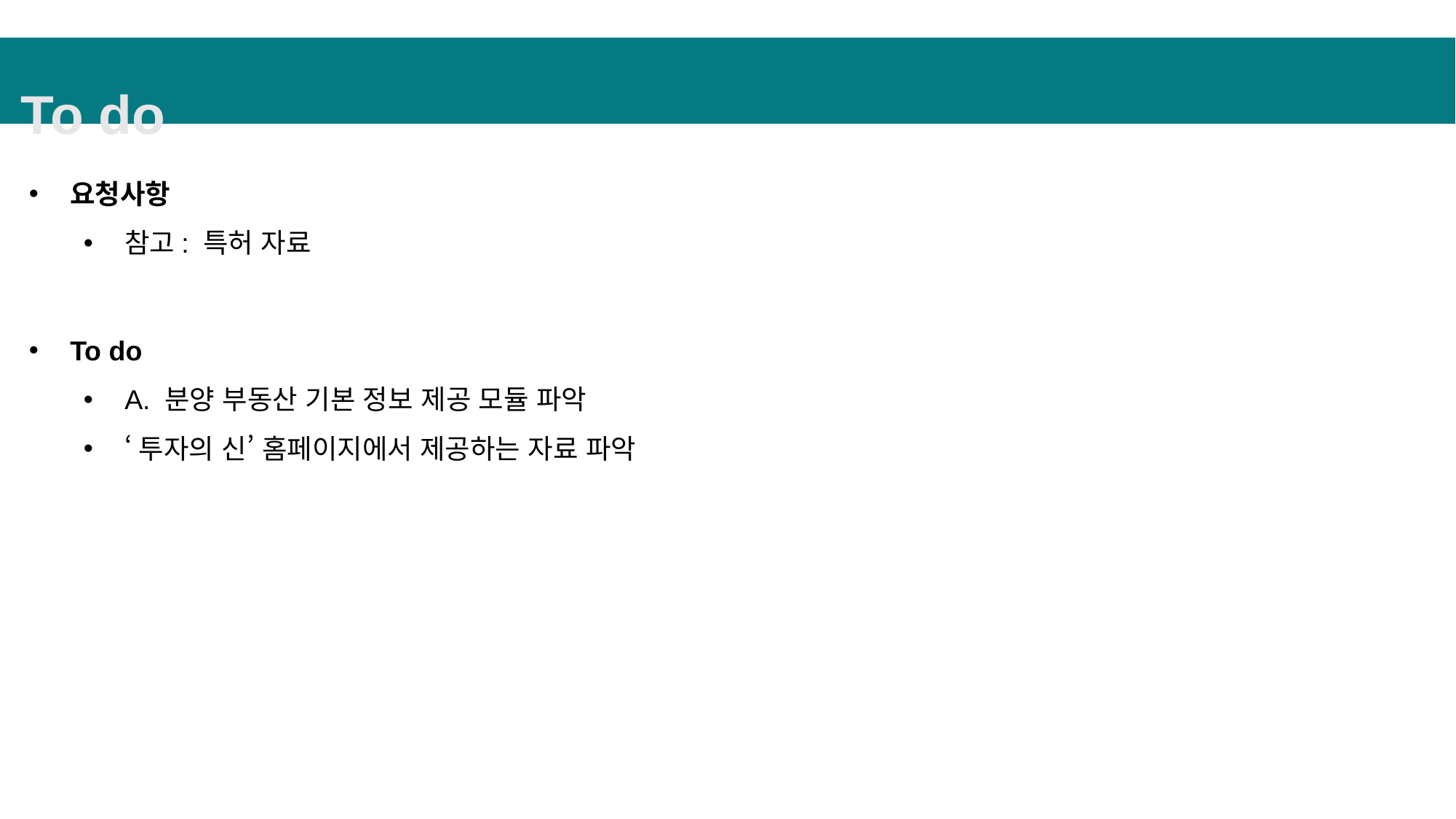

To do
요청사항
참고: 특허 자료

To do
A. 분양 부동산 기본 정보 제공 모듈 파악
‘투자의 신’ 홈페이지에서 제공하는 자료 파악